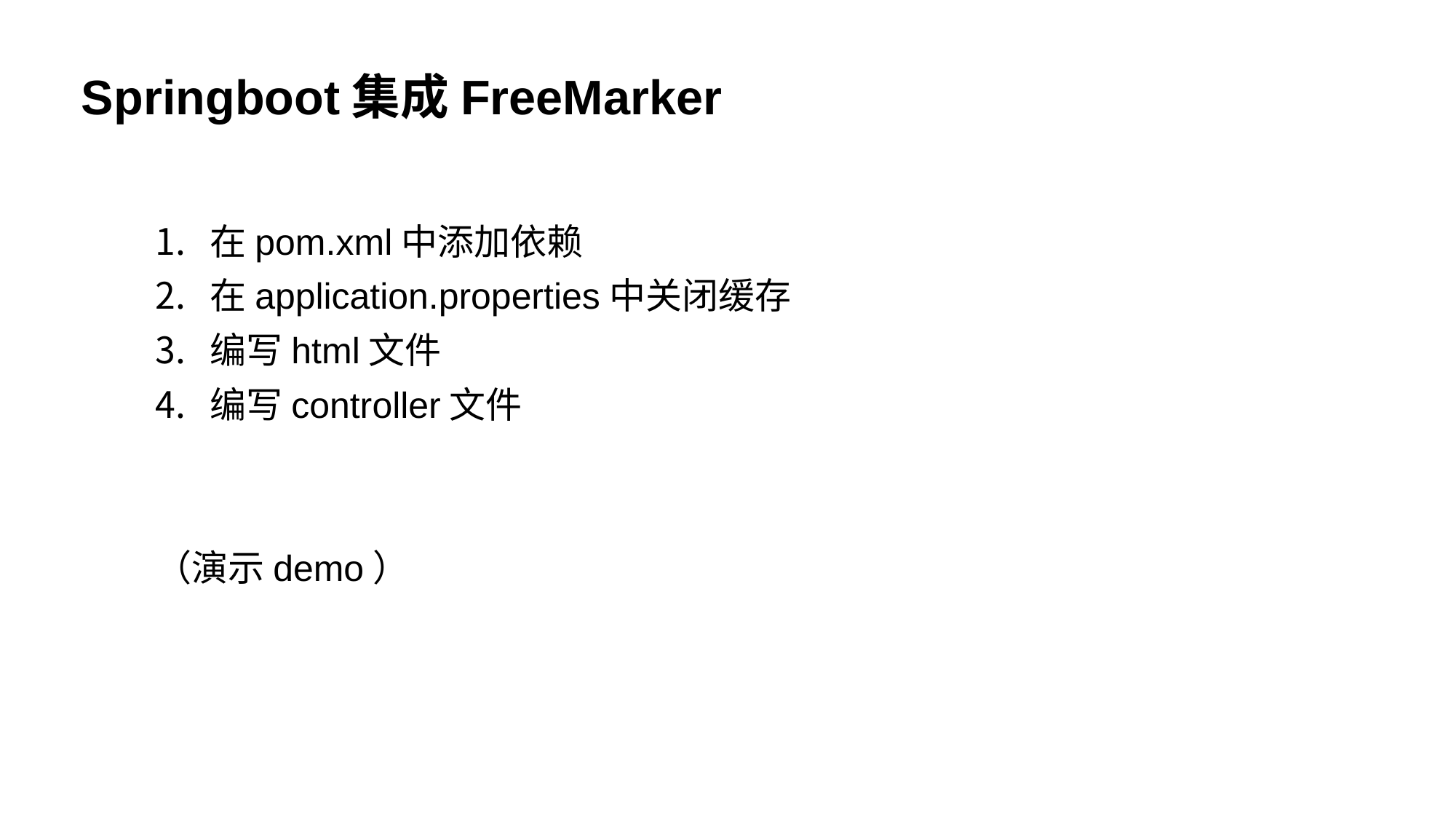

# Springboot集成FreeMarker
在pom.xml中添加依赖
在application.properties中关闭缓存
编写html文件
编写controller文件

（演示demo）